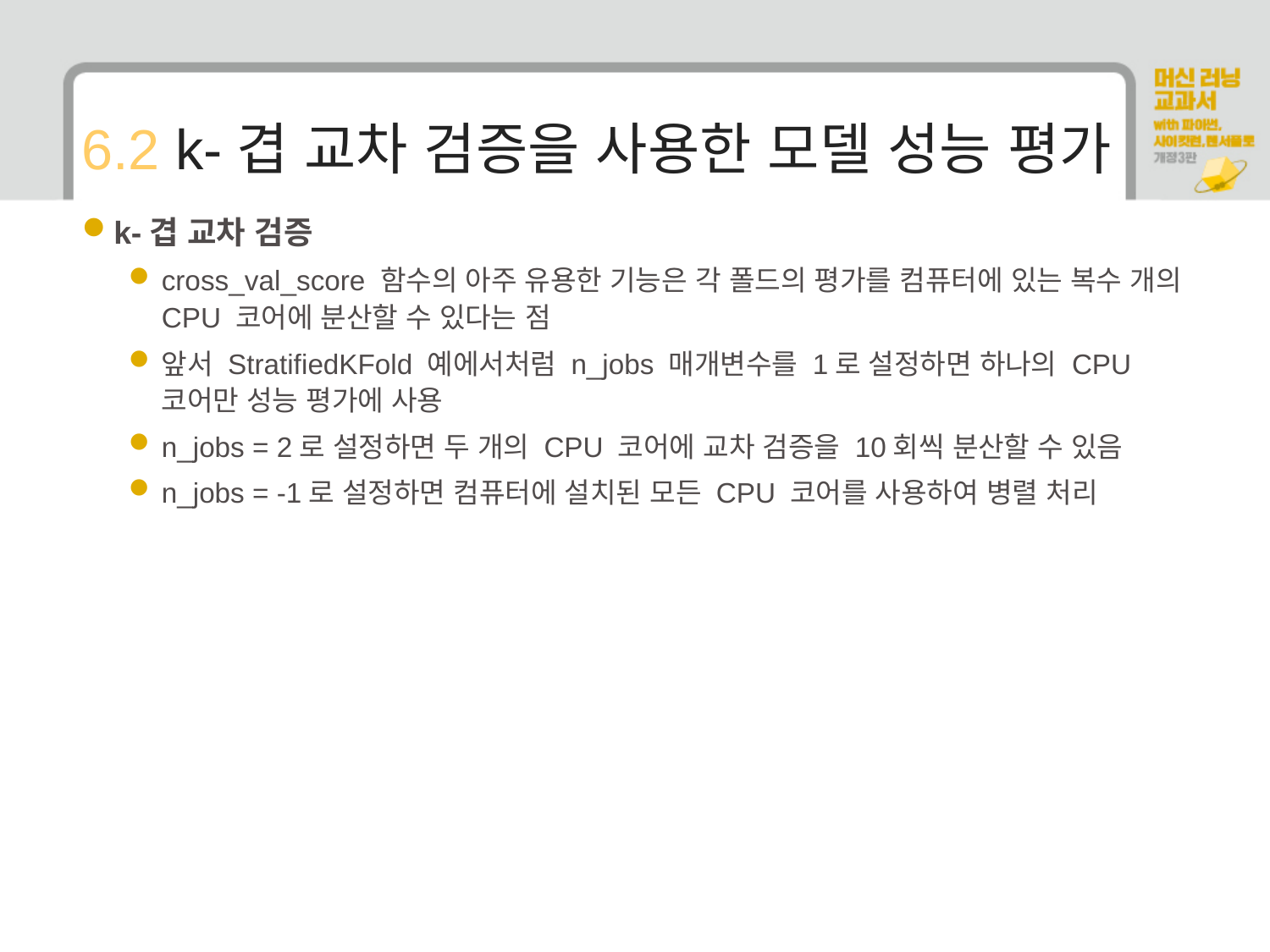

# 6.2 k-겹 교차 검증을 사용한 모델 성능 평가
k-겹 교차 검증
cross_val_score 함수의 아주 유용한 기능은 각 폴드의 평가를 컴퓨터에 있는 복수 개의 CPU 코어에 분산할 수 있다는 점
앞서 StratifiedKFold 예에서처럼 n_jobs 매개변수를 1로 설정하면 하나의 CPU 코어만 성능 평가에 사용
n_jobs = 2로 설정하면 두 개의 CPU 코어에 교차 검증을 10회씩 분산할 수 있음
n_jobs = -1로 설정하면 컴퓨터에 설치된 모든 CPU 코어를 사용하여 병렬 처리